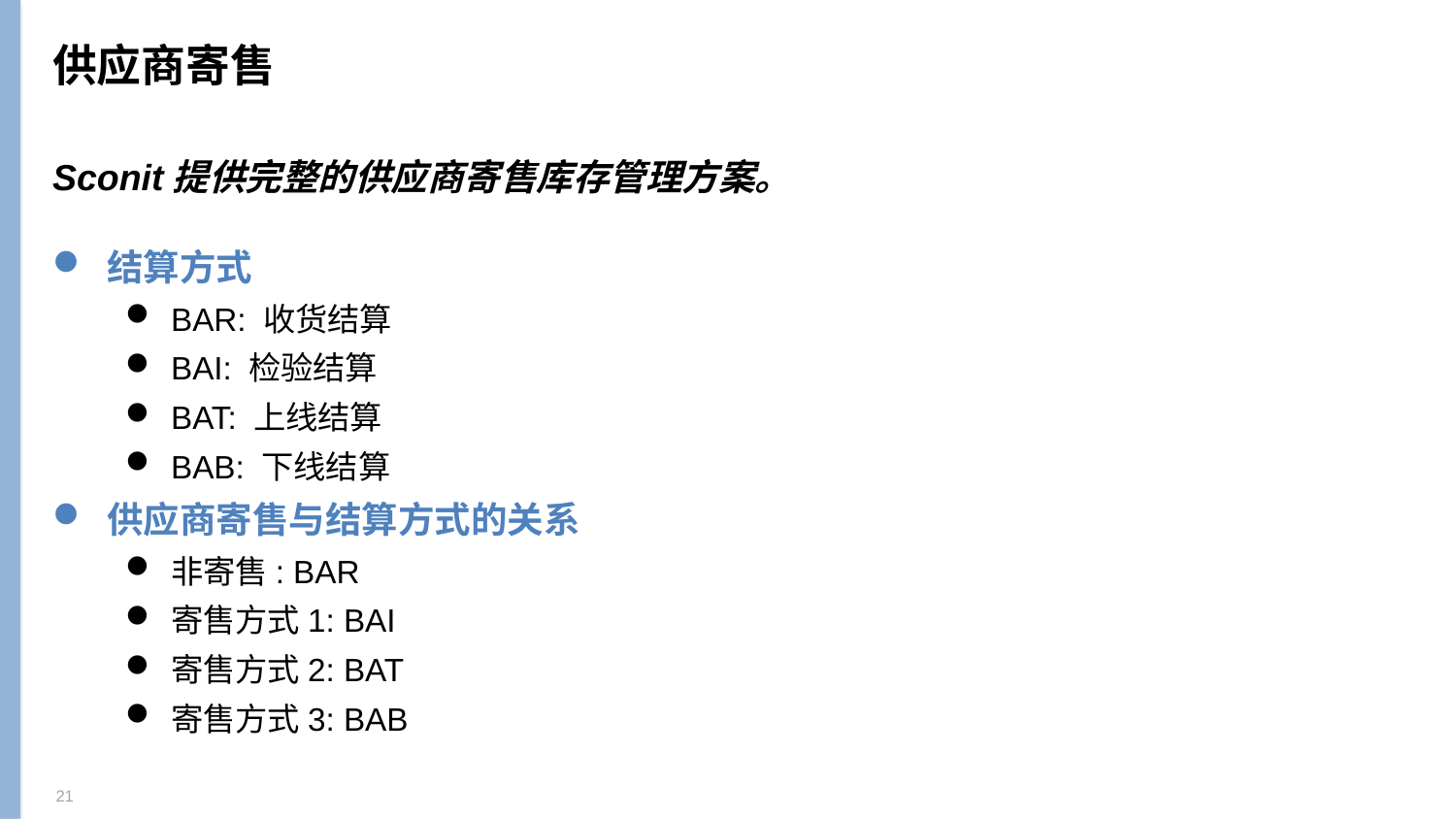

# 供应商寄售
Sconit提供完整的供应商寄售库存管理方案。

结算方式
BAR: 收货结算
BAI: 检验结算
BAT: 上线结算
BAB: 下线结算
供应商寄售与结算方式的关系
非寄售: BAR
寄售方式1: BAI
寄售方式2: BAT
寄售方式3: BAB
21